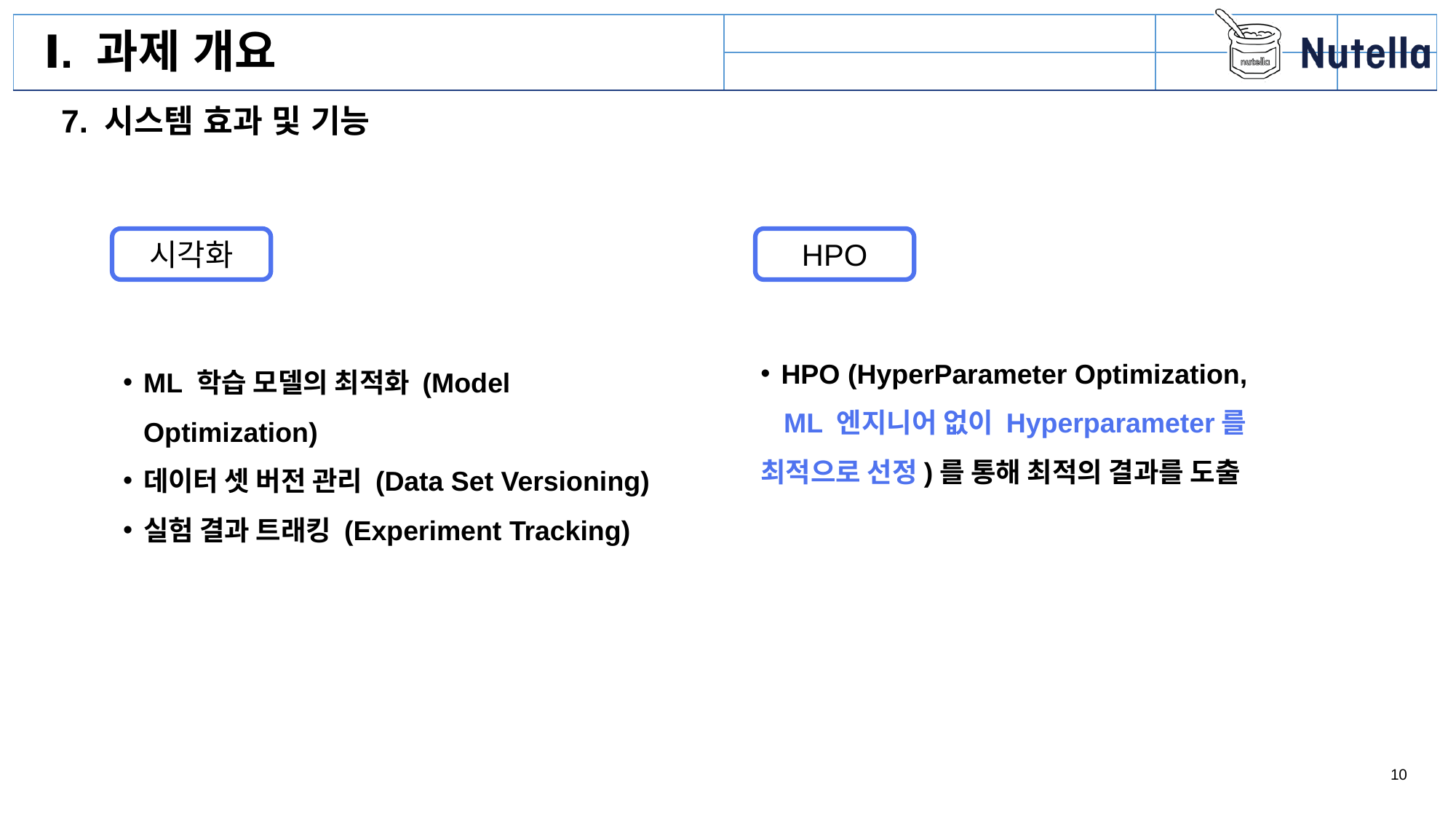

Ⅰ. 과제 개요
7. 시스템 효과 및 기능

HPO

시각화
HPO (HyperParameter Optimization,
   ML 엔지니어 없이 Hyperparameter를     최적으로 선정)를 통해 최적의 결과를 도출
ML 학습 모델의 최적화 (Model Optimization)
데이터 셋 버전 관리 (Data Set Versioning)
실험 결과 트래킹 (Experiment Tracking)

10